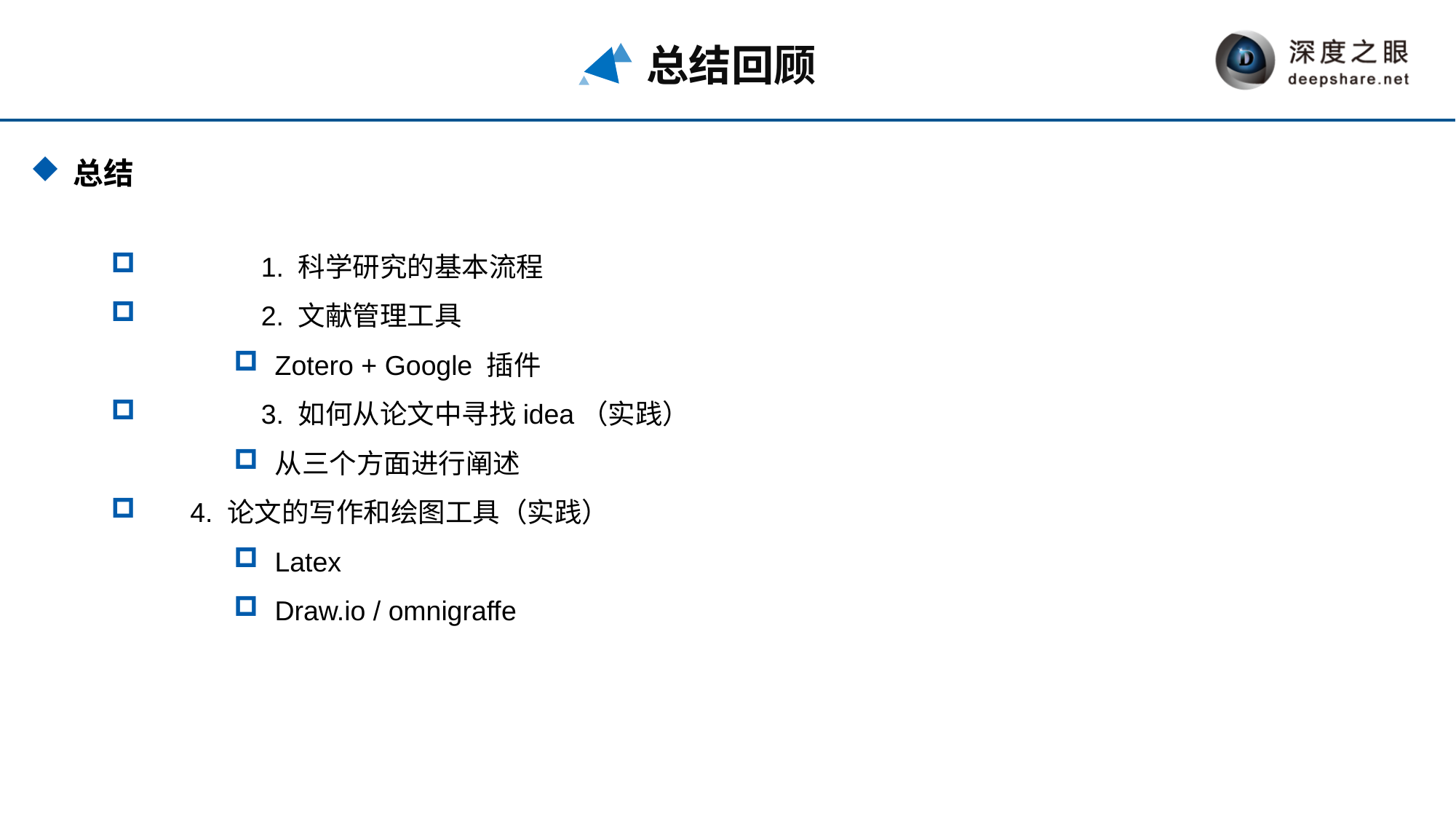

总结回顾

总结

	1. 科学研究的基本流程
	2. 文献管理工具
Zotero + Google 插件
	3. 如何从论文中寻找idea（实践）
从三个方面进行阐述
     4. 论文的写作和绘图工具（实践）
Latex
Draw.io / omnigraffe